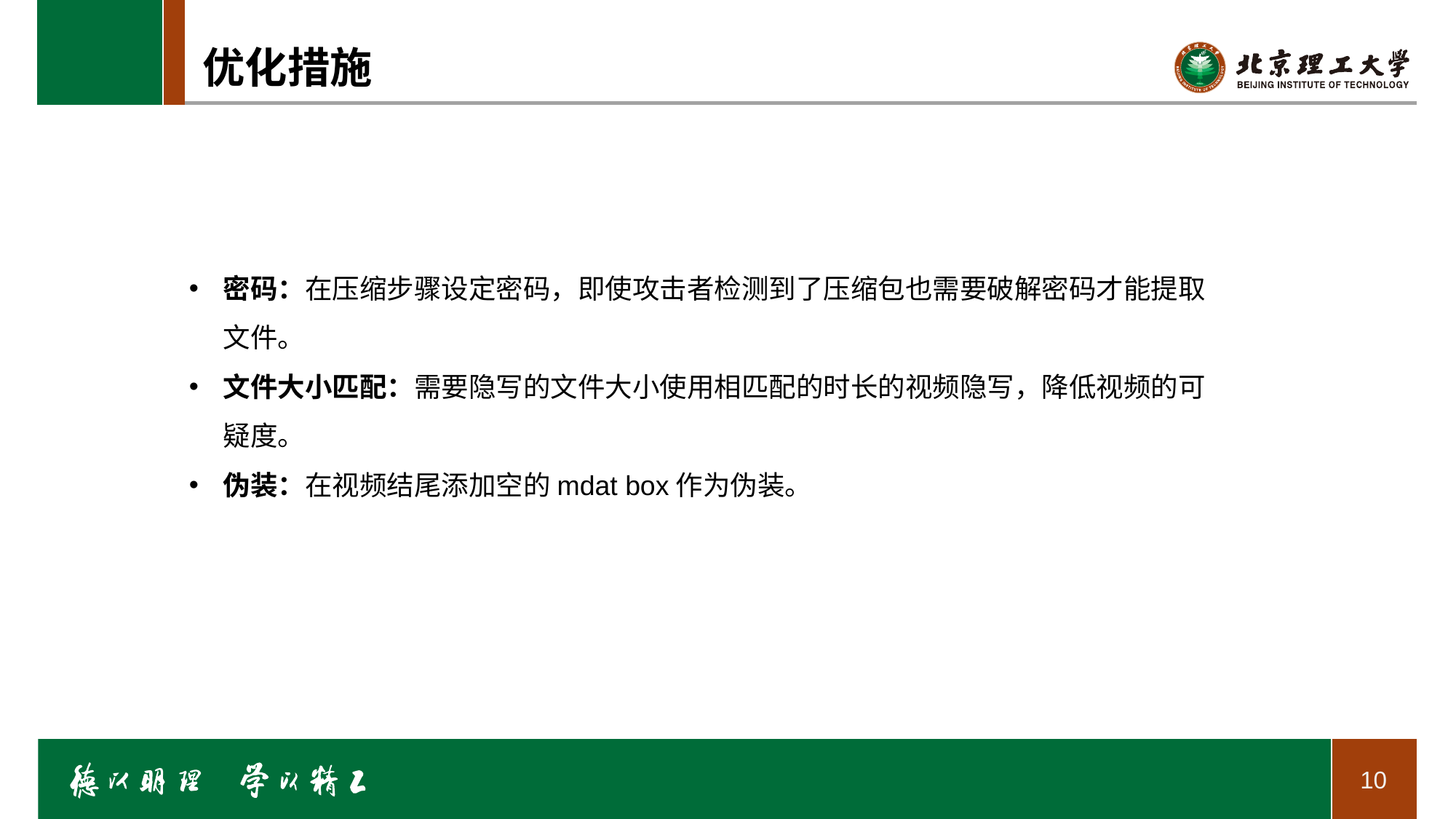

# 优化措施
密码：在压缩步骤设定密码，即使攻击者检测到了压缩包也需要破解密码才能提取文件。
文件大小匹配：需要隐写的文件大小使用相匹配的时长的视频隐写，降低视频的可疑度。
伪装：在视频结尾添加空的mdat box作为伪装。